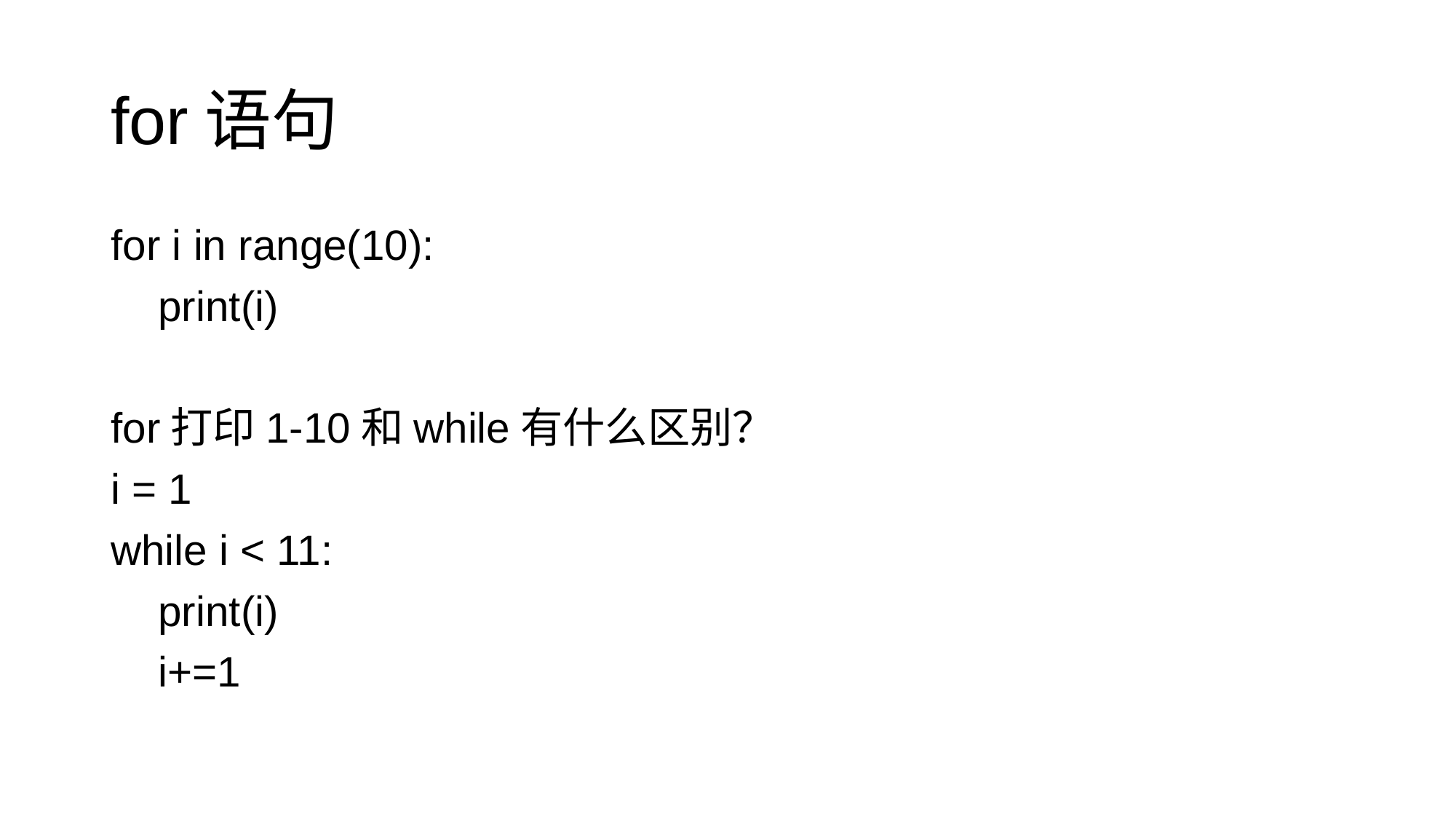

# for语句
for i in range(10):
    print(i)

for打印1-10和while有什么区别？
i = 1
while i < 11:
    print(i)
    i+=1